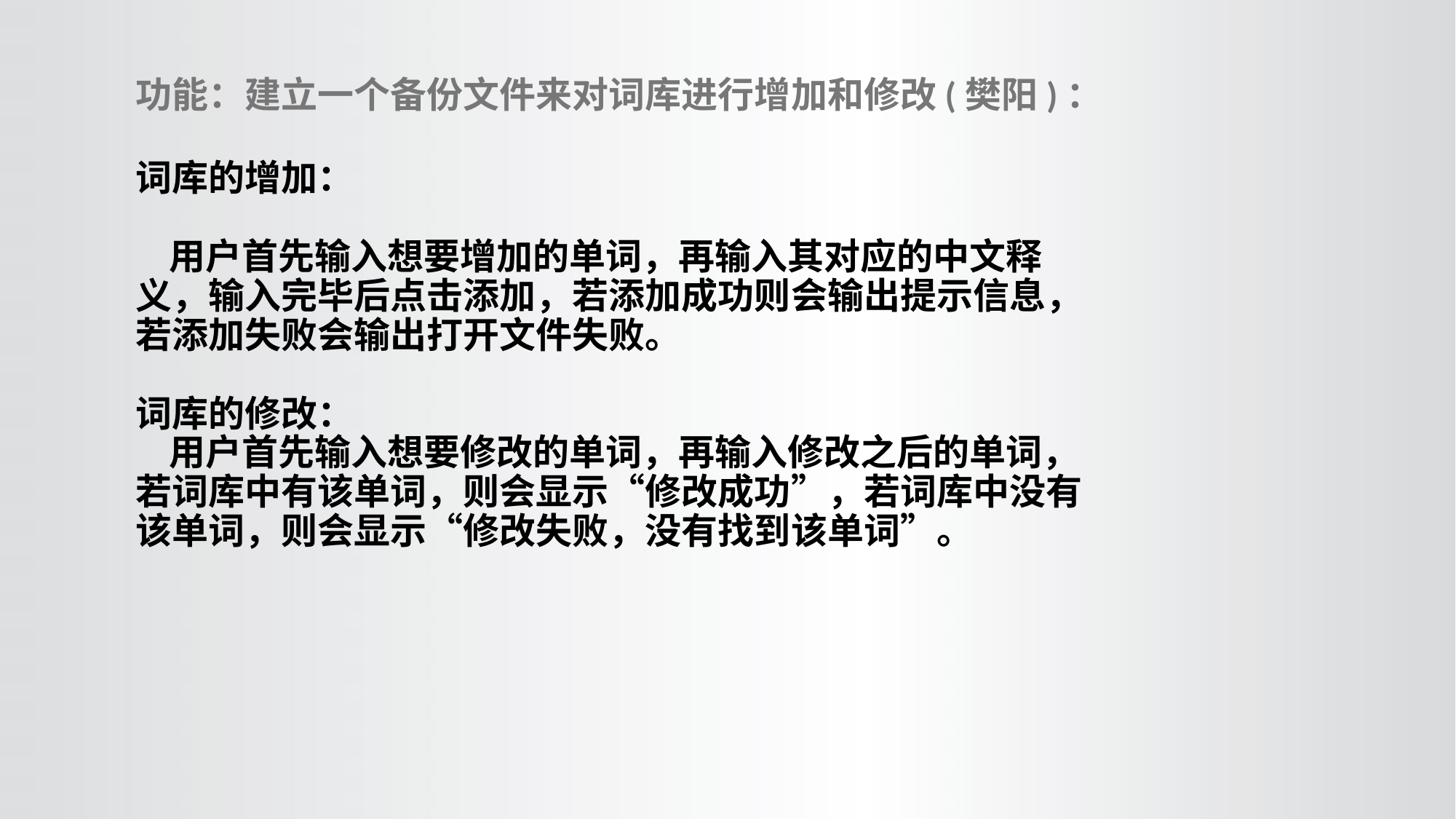

功能：建立一个备份文件来对词库进行增加和修改(樊阳)：

词库的增加：

   用户首先输入想要增加的单词，再输入其对应的中文释义，输入完毕后点击添加，若添加成功则会输出提示信息，若添加失败会输出打开文件失败。

词库的修改：
   用户首先输入想要修改的单词，再输入修改之后的单词，若词库中有该单词，则会显示“修改成功”，若词库中没有该单词，则会显示“修改失败，没有找到该单词”。